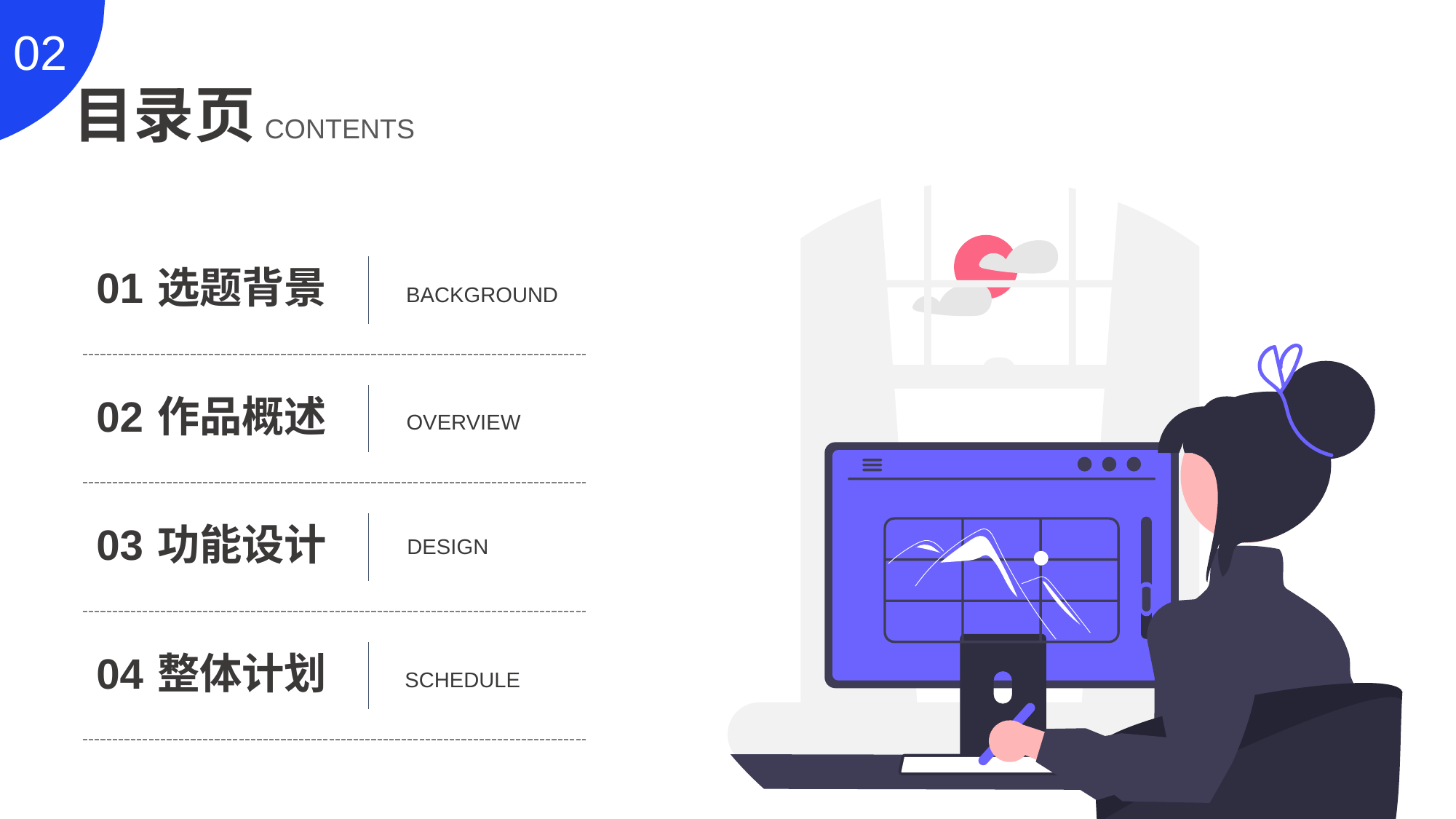

02
目录页

CONTENTS

01
选题背景
BACKGROUND

02
作品概述

OVERVIEW

03
功能设计
DESIGN

04
整体计划
SCHEDULE